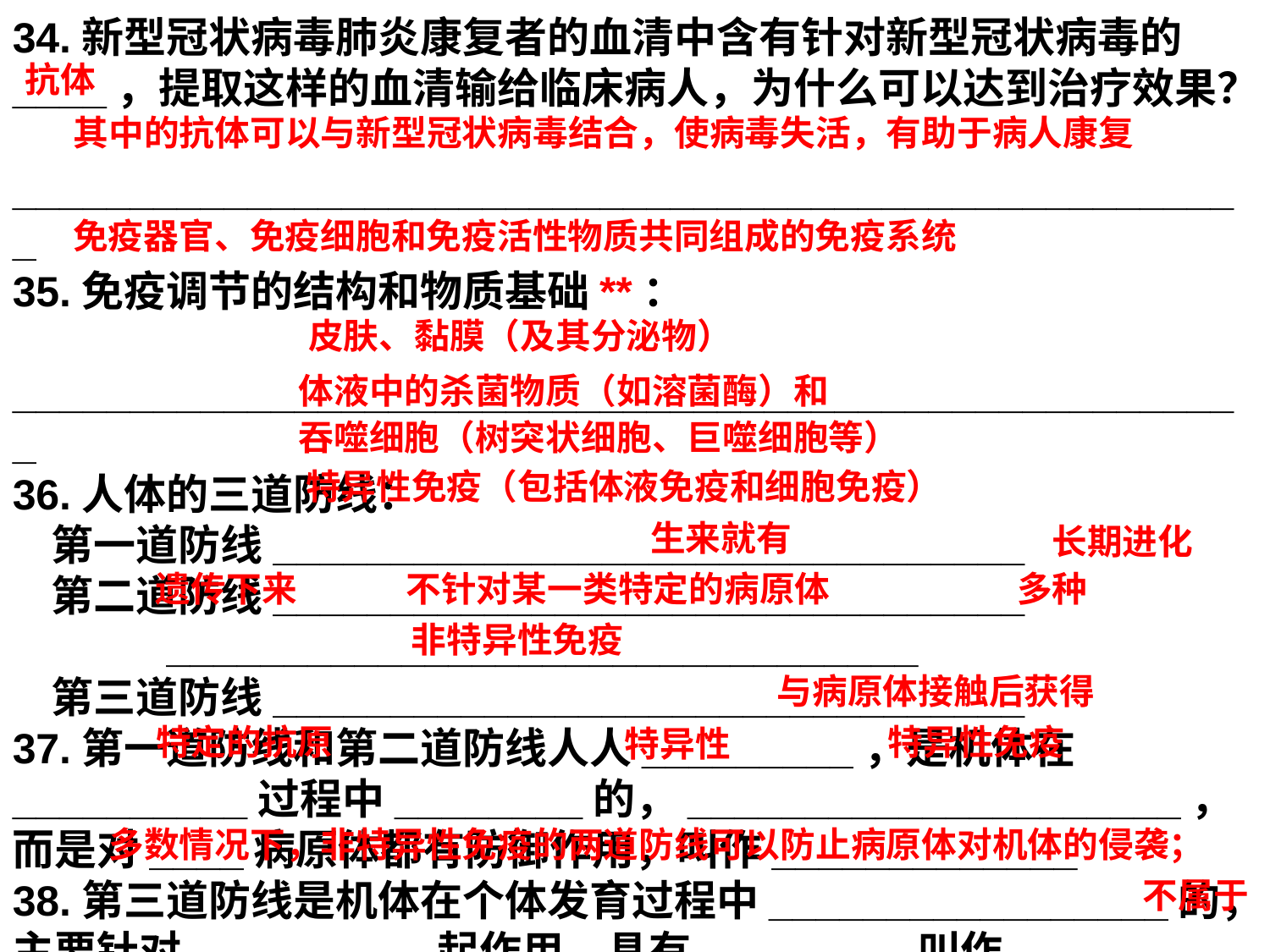

34.新型冠状病毒肺炎康复者的血清中含有针对新型冠状病毒的____，提取这样的血清输给临床病人，为什么可以达到治疗效果？
  _____________________________________________________
35.免疫调节的结构和物质基础**：
  _____________________________________________________
36.人体的三道防线：
   第一道防线________________________________
   第二道防线________________________________
             ________________________________
   第三道防线________________________________
37.第一道防线和第二道防线人人_________，是机体在__________过程中________的，_____________________，而是对____病原体都有防御作用，叫作_____________
38.第三道防线是机体在个体发育过程中_________________的，主要针对__________起作用，具有_______，叫作__________
39.为什么我们时刻处在病原体的包围之中，但并不会经常感到不适？____________________________________________________
40.注射青霉素抑制细菌生长繁殖减缓病情属于免疫反应吗？_____
抗体
其中的抗体可以与新型冠状病毒结合，使病毒失活，有助于病人康复
免疫器官、免疫细胞和免疫活性物质共同组成的免疫系统
皮肤、黏膜（及其分泌物）
体液中的杀菌物质（如溶菌酶）和
吞噬细胞（树突状细胞、巨噬细胞等）
特异性免疫（包括体液免疫和细胞免疫）
生来就有
长期进化
多种
不针对某一类特定的病原体
遗传下来
非特异性免疫
与病原体接触后获得
特异性免疫
特定的抗原
特异性
多数情况下，非特异性免疫的两道防线可以防止病原体对机体的侵袭；
不属于